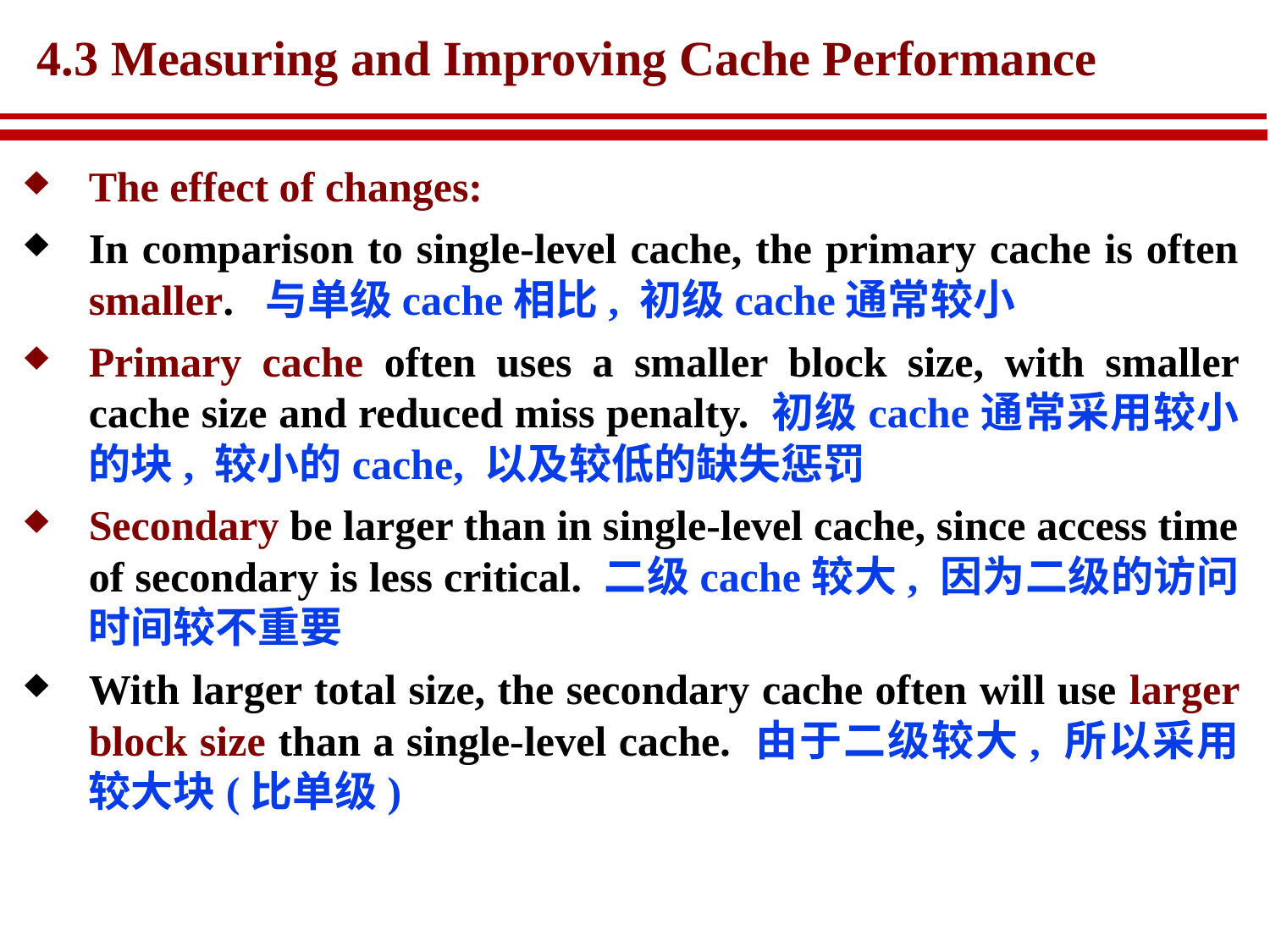

# 4.3 Measuring and Improving Cache Performance
The effect of changes:
In comparison to single-level cache, the primary cache is often smaller.  与单级cache相比, 初级cache通常较小
Primary cache often uses a smaller block size, with smaller cache size and reduced miss penalty. 初级cache通常采用较小的块, 较小的cache, 以及较低的缺失惩罚
Secondary be larger than in single-level cache, since access time of secondary is less critical. 二级cache较大, 因为二级的访问时间较不重要
With larger total size, the secondary cache often will use larger block size than a single-level cache. 由于二级较大, 所以采用较大块(比单级)